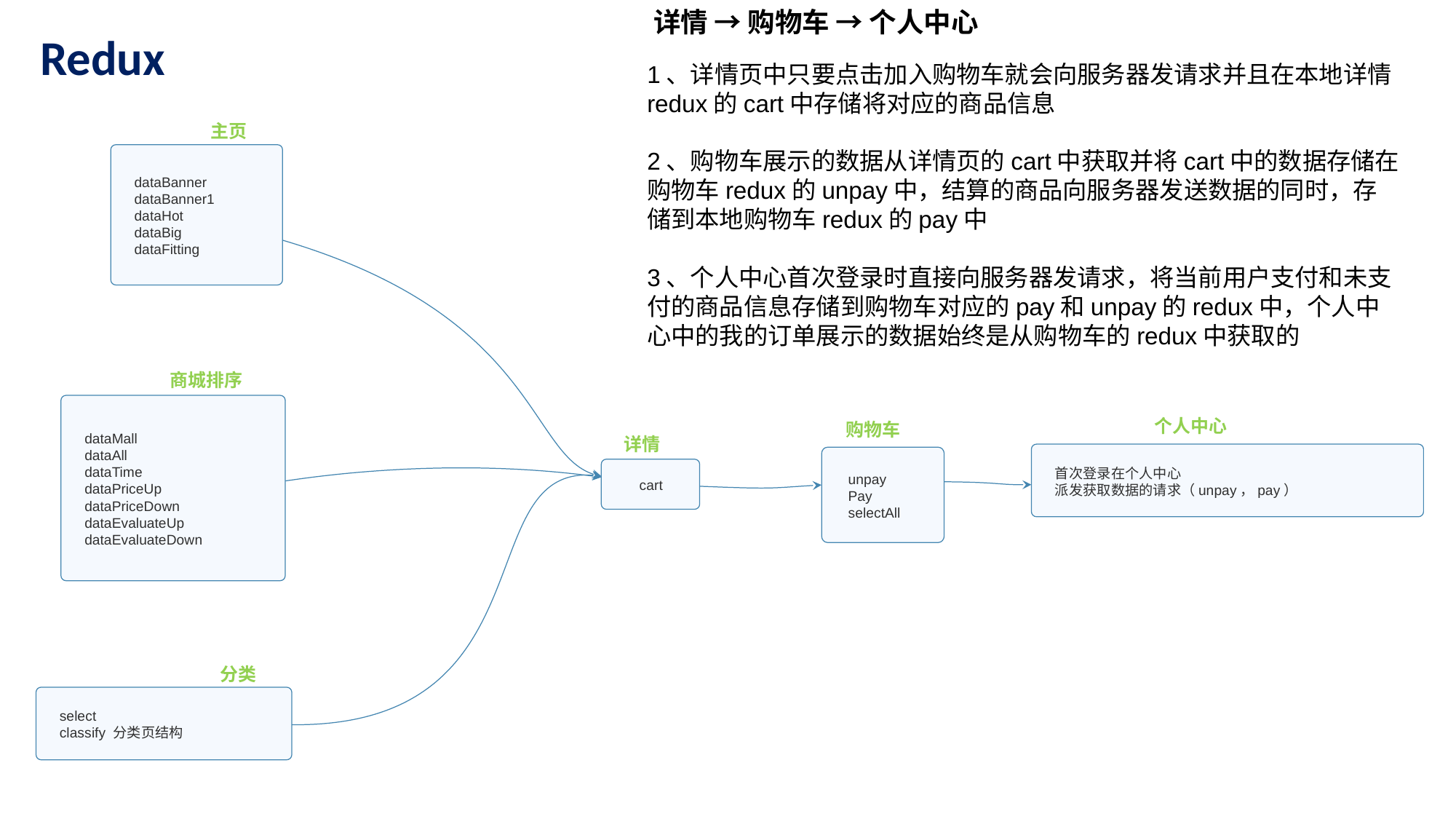

详情 → 购物车 → 个人中心

Redux

1、详情页中只要点击加入购物车就会向服务器发请求并且在本地详情redux的cart中存储将对应的商品信息

2、购物车展示的数据从详情页的cart中获取并将cart中的数据存储在购物车redux的unpay中，结算的商品向服务器发送数据的同时，存储到本地购物车redux的pay中

3、个人中心首次登录时直接向服务器发请求，将当前用户支付和未支付的商品信息存储到购物车对应的pay和unpay的redux中，个人中心中的我的订单展示的数据始终是从购物车的redux中获取的

Redux
dataBanner
dataBanner1
dataHot
dataBig
dataFitting

dataMall
dataAll
dataTime
dataPriceUp
dataPriceDown
dataEvaluateUp
dataEvaluateDown
首次登录在个人中心
派发获取数据的请求（unpay，pay）

unpay
Pay
selectAll

cart

select
classify 分类页结构
主页
商城排序
个人中心
购物车
详情
分类